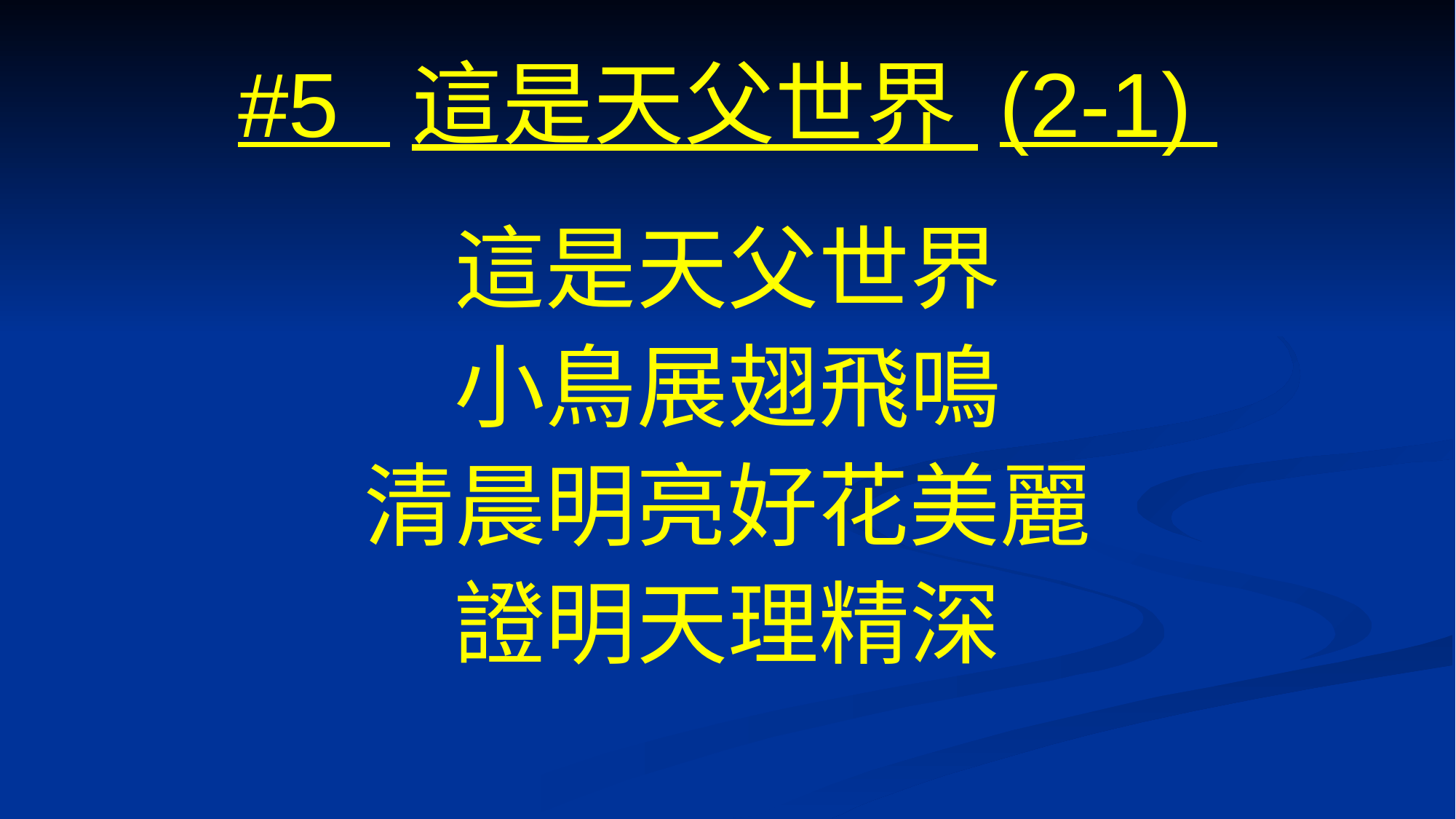

# #5  這是天父世界 (2-1)
這是天父世界
小鳥展翅飛鳴
清晨明亮好花美麗
證明天理精深